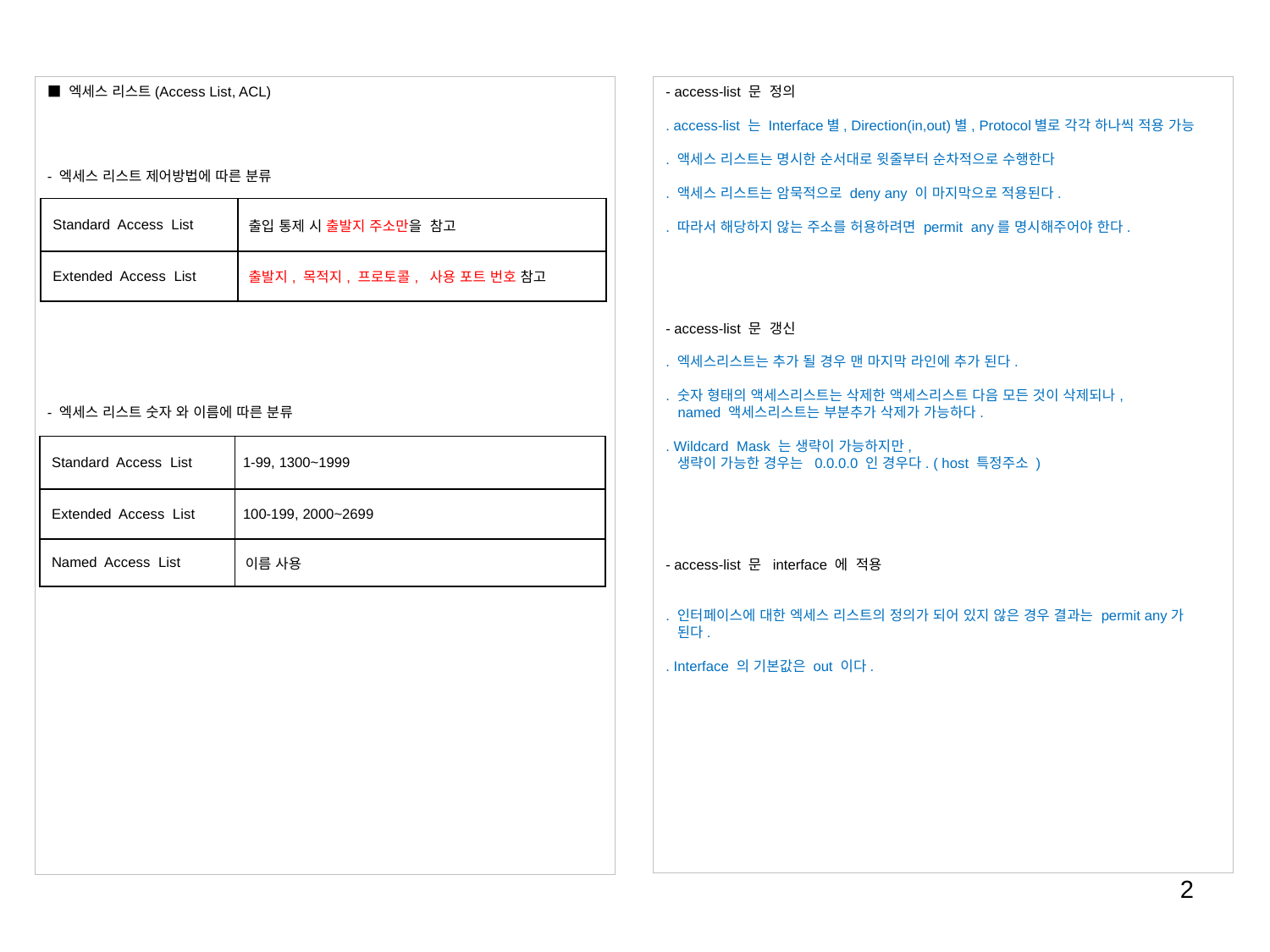

■ 엑세스 리스트(Access List, ACL)

- 엑세스 리스트 제어방법에 따른 분류

- 엑세스 리스트 숫자 와 이름에 따른 분류

- access-list 문  정의

. access-list 는 Interface별, Direction(in,out)별, Protocol별로 각각 하나씩 적용 가능

. 액세스 리스트는 명시한 순서대로 윗줄부터 순차적으로 수행한다

. 액세스 리스트는 암묵적으로 deny any 이 마지막으로 적용된다.

. 따라서 해당하지 않는 주소를 허용하려면 permit  any를 명시해주어야 한다.

- access-list 문  갱신

. 엑세스리스트는 추가 될 경우 맨 마지막 라인에 추가 된다.

. 숫자 형태의 액세스리스트는 삭제한 액세스리스트 다음 모든 것이 삭제되나,
   named 액세스리스트는 부분추가 삭제가 가능하다.

. Wildcard  Mask 는 생략이 가능하지만,
  생략이 가능한 경우는  0.0.0.0 인 경우다. ( host 특정주소 )

- access-list 문  interface 에  적용

. 인터페이스에 대한 엑세스 리스트의 정의가 되어 있지 않은 경우 결과는 permit any가
  된다.

. Interface 의 기본값은 out 이다.

| Standard Access List | 출입 통제 시 출발지 주소만을 참고 |
| --- | --- |
| Extended Access List | 출발지, 목적지, 프로토콜, 사용 포트 번호 참고 |
| Standard Access List | 1-99, 1300~1999 |
| --- | --- |
| Extended Access List | 100-199, 2000~2699 |
| Named Access List | 이름 사용 |
2